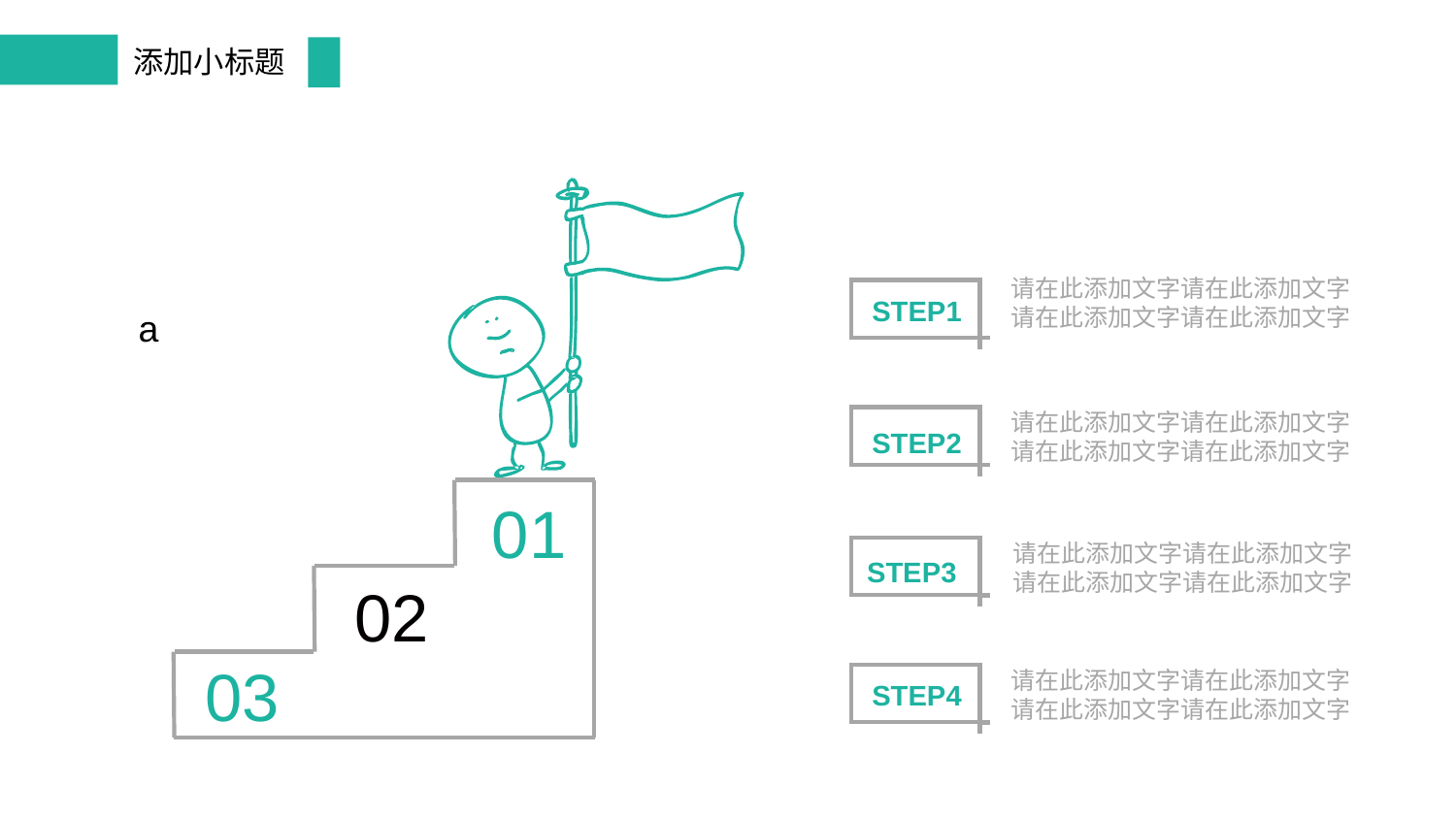

请在此添加文字请在此添加文字请在此添加文字请在此添加文字

STEP1
a
请在此添加文字请在此添加文字请在此添加文字请在此添加文字

STEP2
01
请在此添加文字请在此添加文字请在此添加文字请在此添加文字

STEP3
02
03
请在此添加文字请在此添加文字请在此添加文字请在此添加文字

STEP4